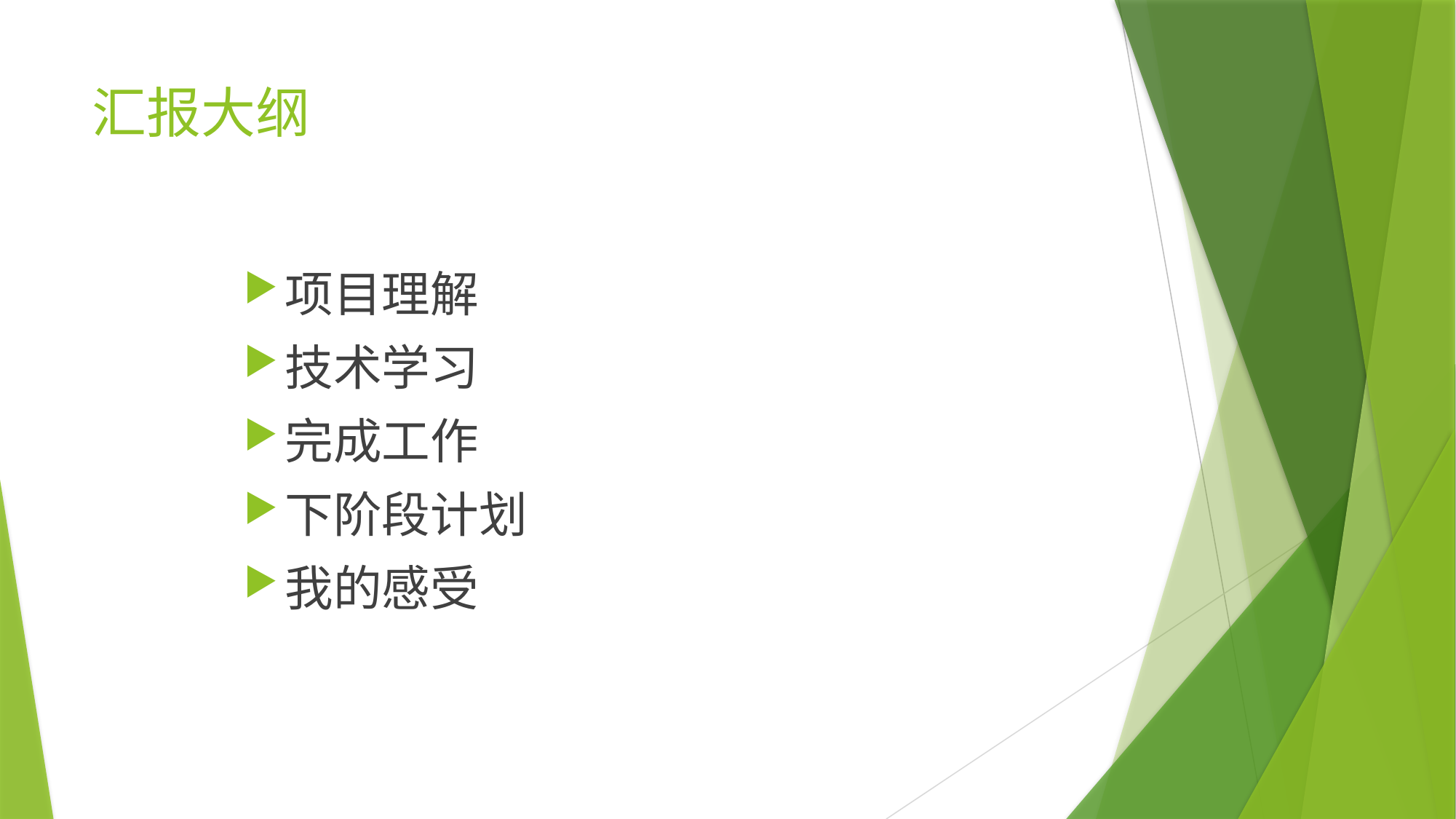

# 汇报大纲
项目理解
技术学习
完成工作
下阶段计划
我的感受